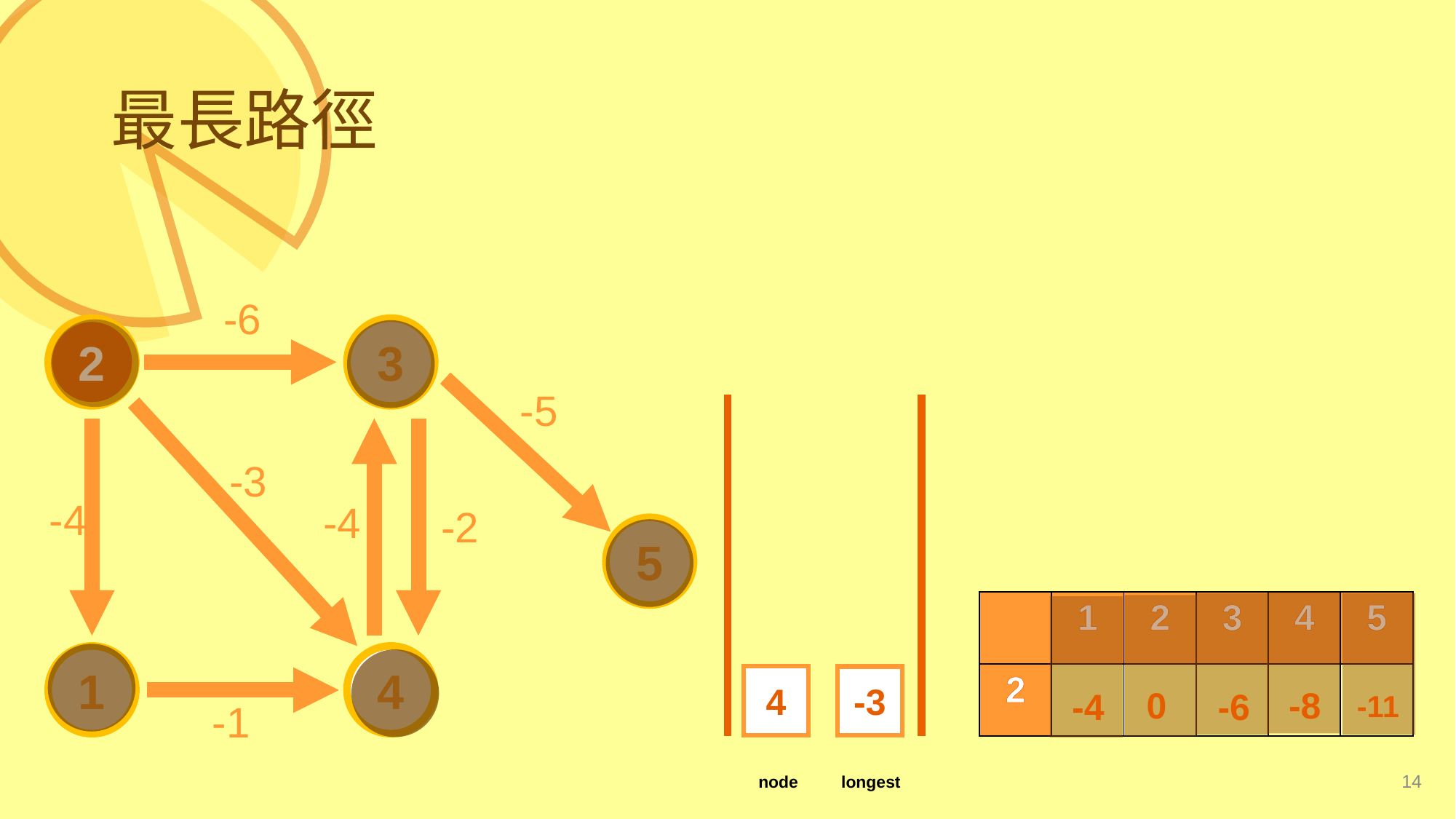

# 最長路徑

-6
2
3

-5
-3
-4
-4
-2
5

|  | 1 | 2 | 3 | 4 | 5 |
| --- | --- | --- | --- | --- | --- |
| 2 |  |  |  |  |  |

1
4

4
-3
0
-8
-6
-4
-11
-1
longest
14
node